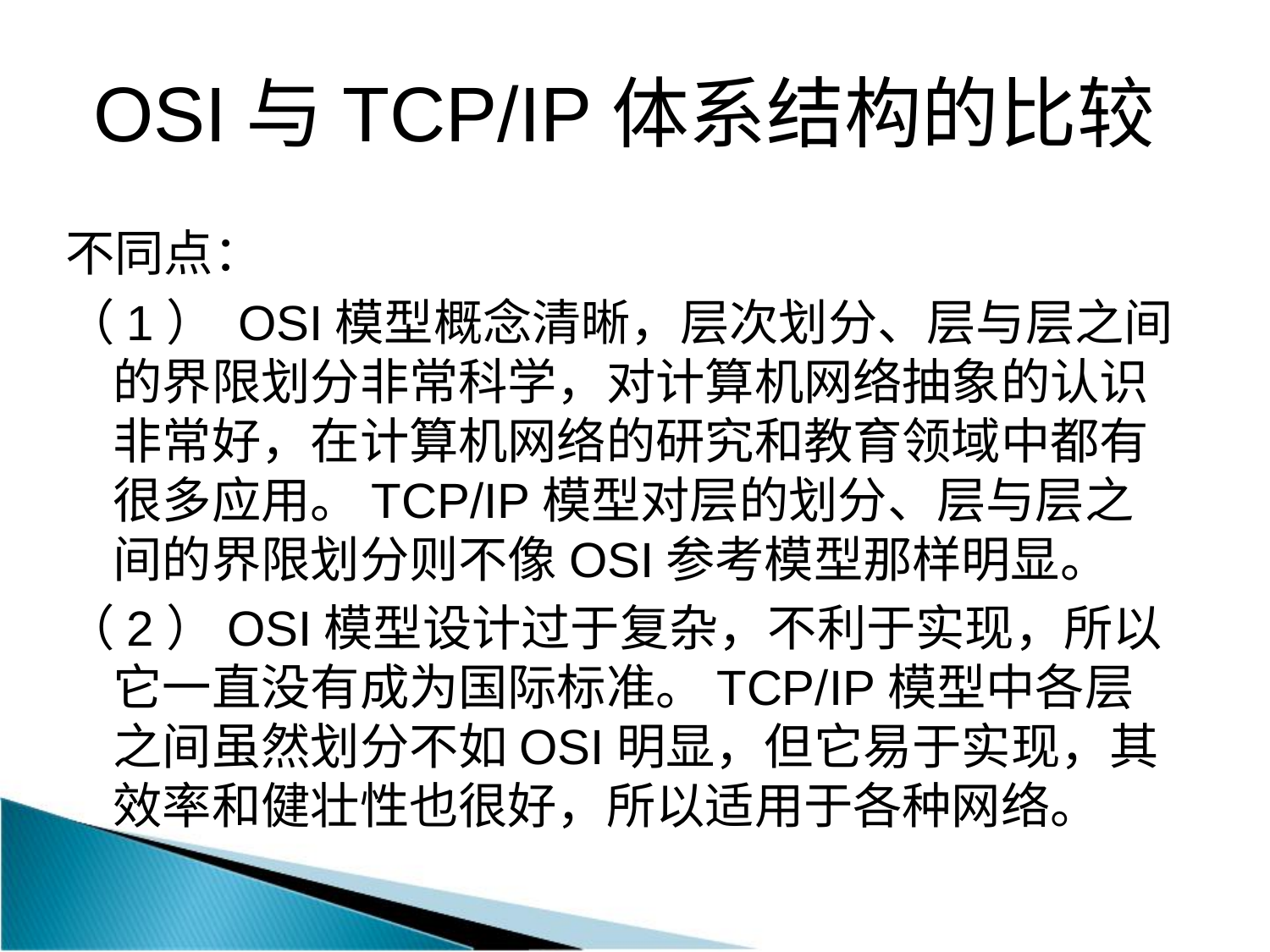

# OSI与TCP/IP体系结构的比较
不同点：
（1） OSI模型概念清晰，层次划分、层与层之间的界限划分非常科学，对计算机网络抽象的认识非常好，在计算机网络的研究和教育领域中都有很多应用。TCP/IP模型对层的划分、层与层之间的界限划分则不像OSI参考模型那样明显。
（2）OSI模型设计过于复杂，不利于实现，所以它一直没有成为国际标准。TCP/IP模型中各层之间虽然划分不如OSI明显，但它易于实现，其效率和健壮性也很好，所以适用于各种网络。